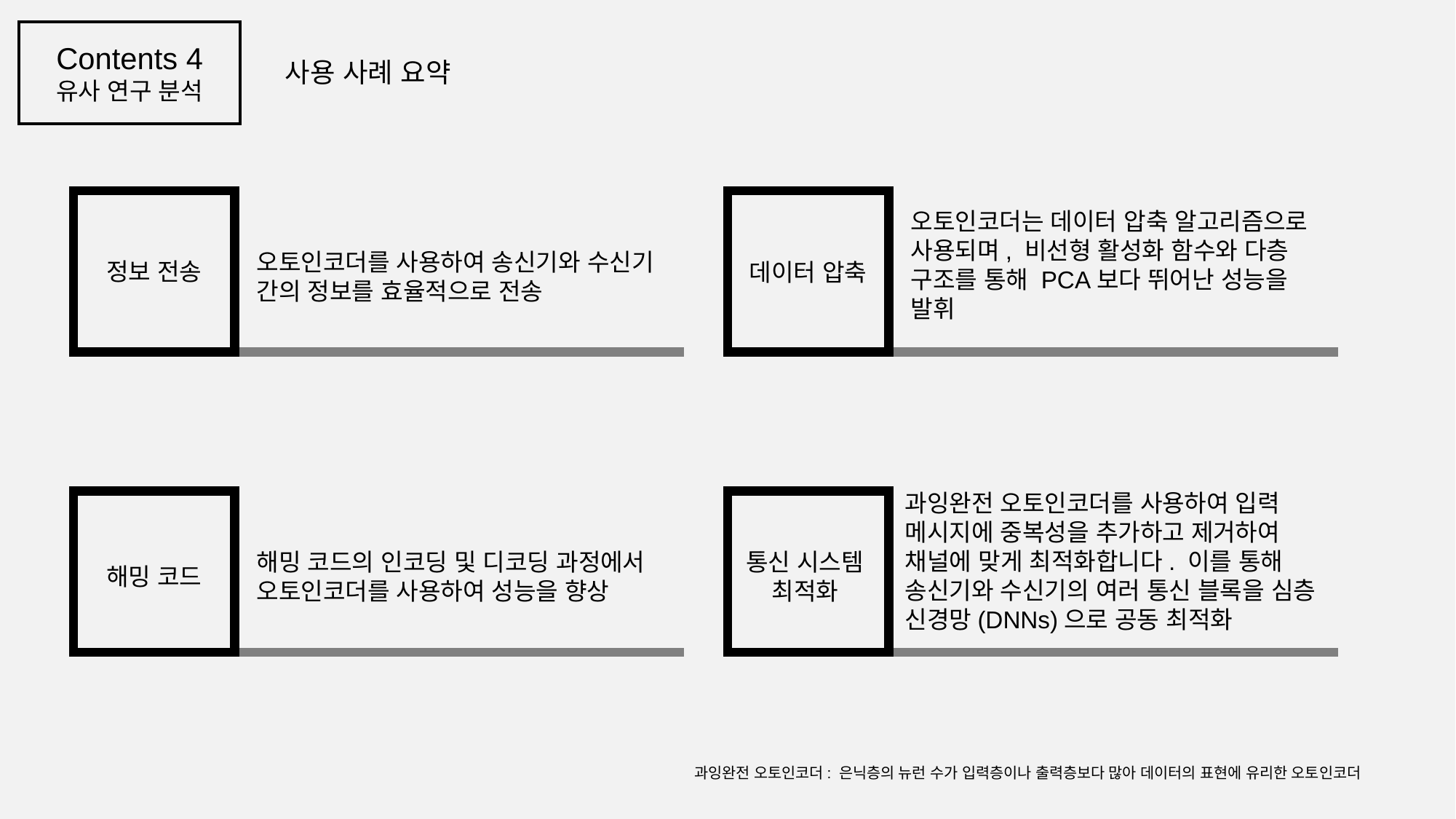

Contents 4
유사 연구 분석
사용 사례 요약

오토인코더는 데이터 압축 알고리즘으로 사용되며, 비선형 활성화 함수와 다층 구조를 통해 PCA보다 뛰어난 성능을 발휘
오토인코더를 사용하여 송신기와 수신기 간의 정보를 효율적으로 전송
정보 전송
데이터 압축
과잉완전 오토인코더를 사용하여 입력 메시지에 중복성을 추가하고 제거하여 채널에 맞게 최적화합니다. 이를 통해 송신기와 수신기의 여러 통신 블록을 심층 신경망(DNNs)으로 공동 최적화

통신 시스템 최적화
해밍 코드의 인코딩 및 디코딩 과정에서 오토인코더를 사용하여 성능을 향상
해밍 코드
과잉완전 오토인코더: 은닉층의 뉴런 수가 입력층이나 출력층보다 많아 데이터의 표현에 유리한 오토인코더